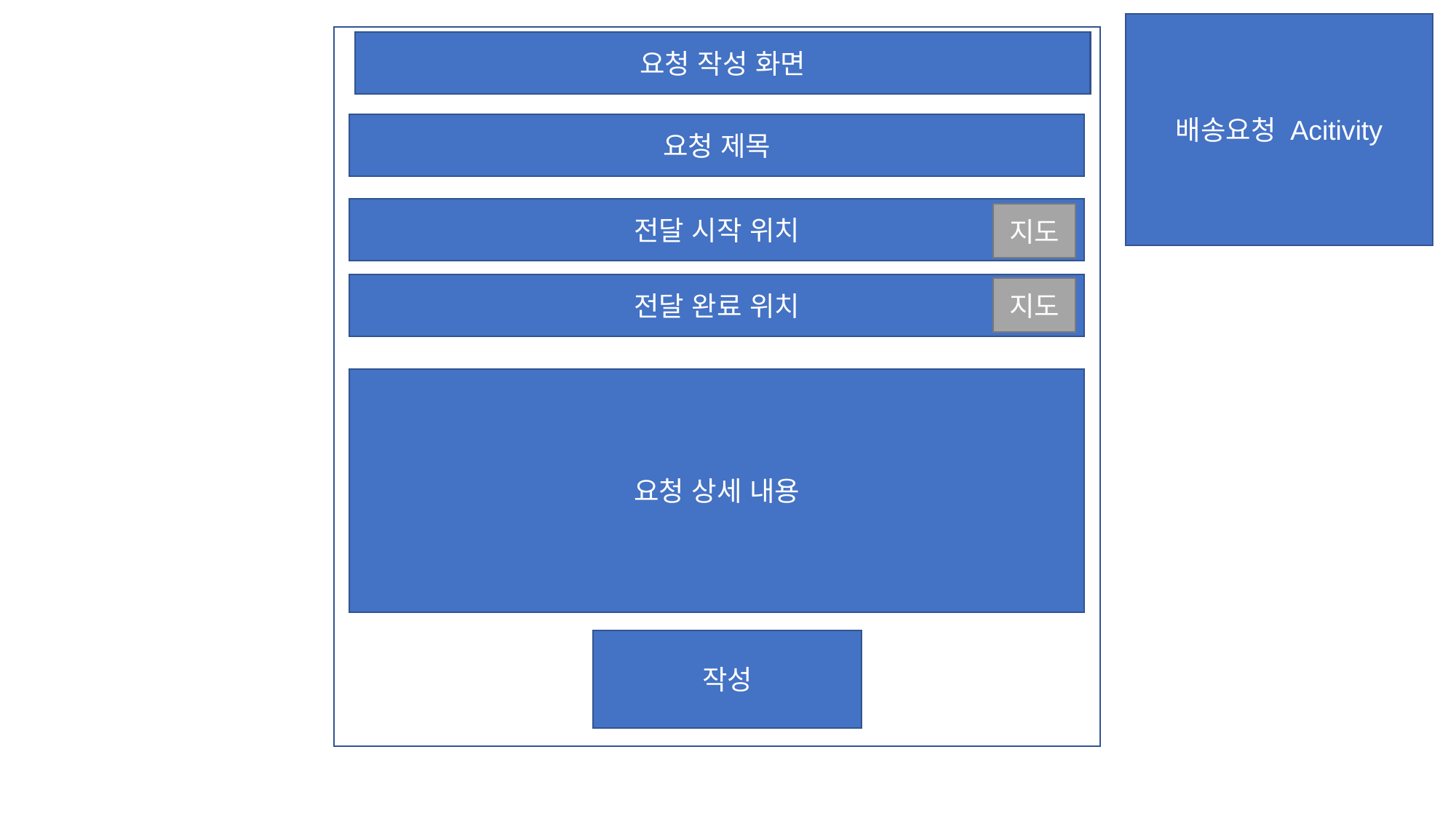

배송요청 Acitivity

요청 작성 화면
요청 제목
전달 시작 위치
지도
전달 완료 위치
지도
요청 상세 내용
작성